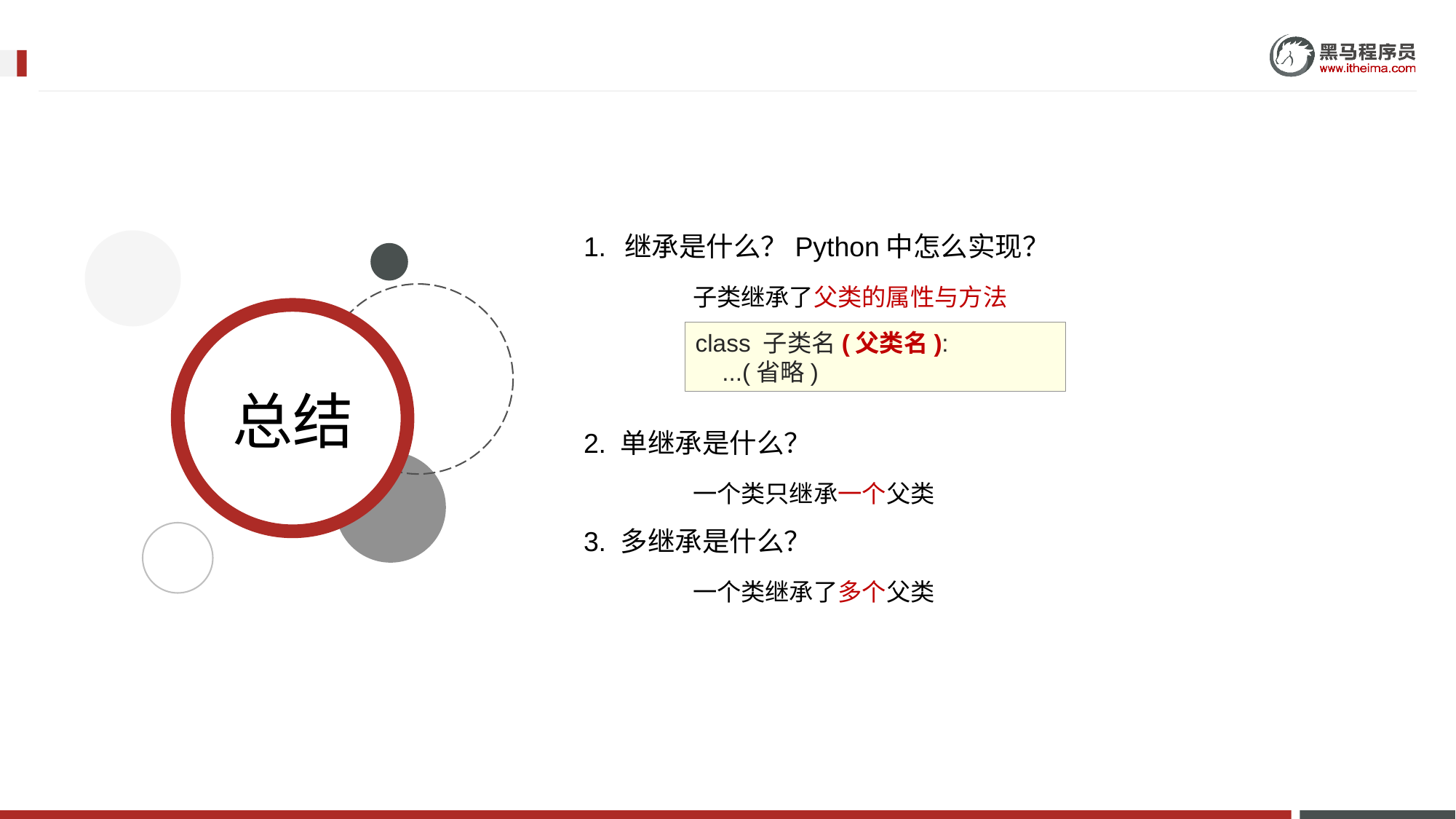

继承是什么？Python中怎么实现？
	子类继承了父类的属性与方法

2. 单继承是什么？
	一个类只继承一个父类
3. 多继承是什么？
	一个类继承了多个父类

class 子类名(父类名):
    ...(省略)